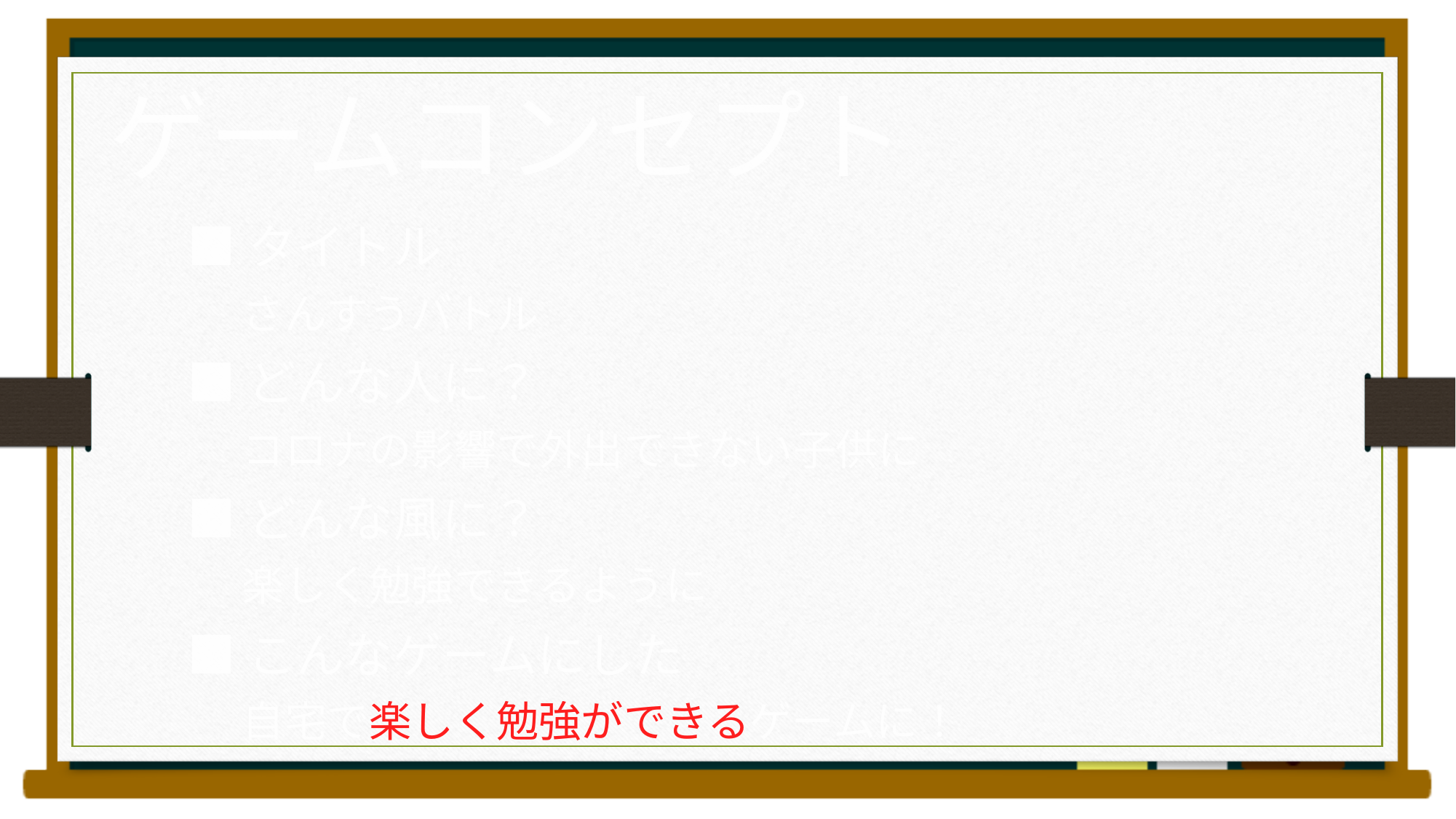

# ゲームコンセプト
■タイトル
　さんすうバトル
■どんな人に？
　コロナの影響で外出できない子供に
■どんな風に？
　楽しく勉強できるように
■こんなゲームにした
　自宅で楽しく勉強ができるゲームに！